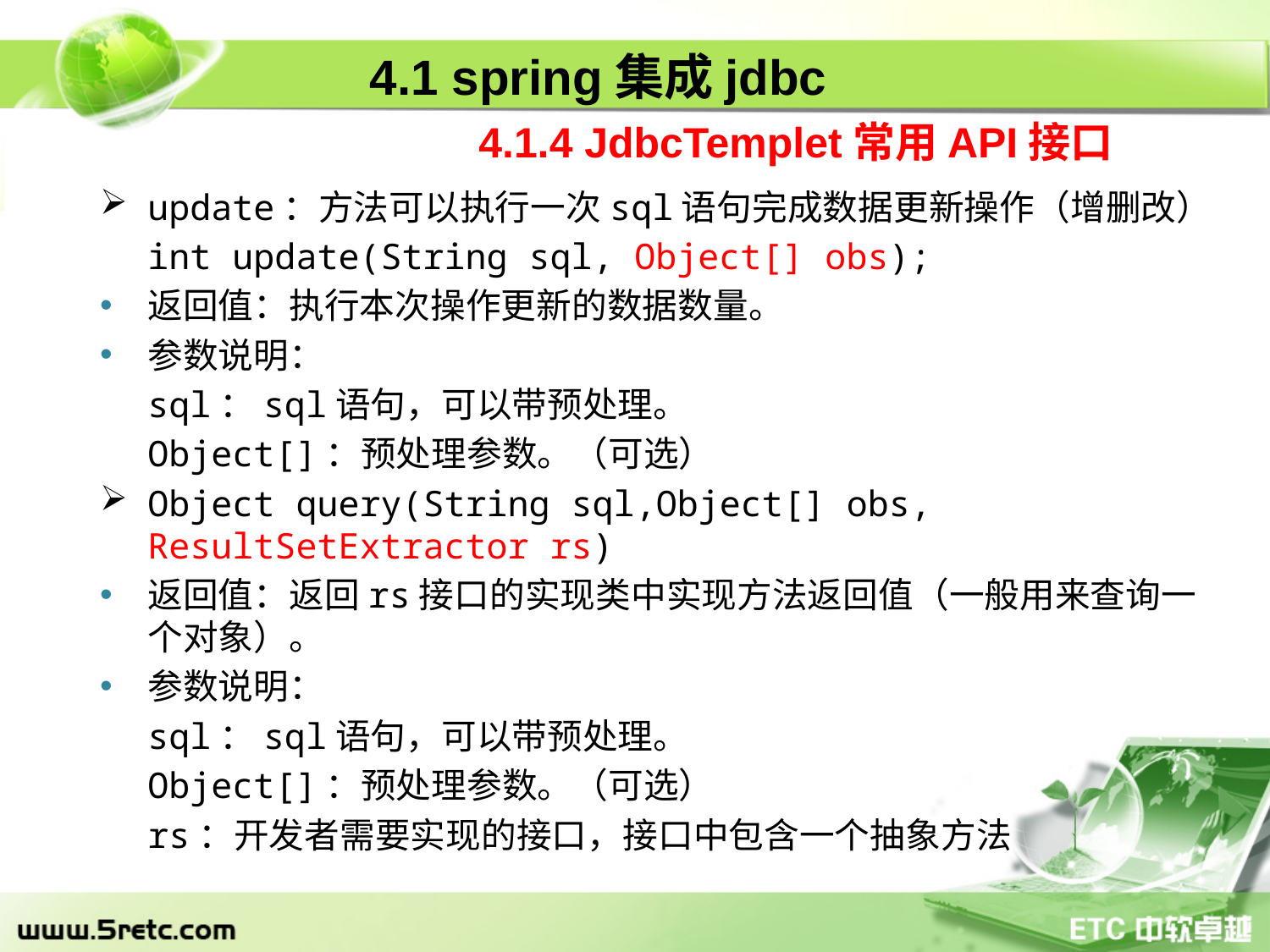

4.1 spring集成jdbc

4.1.4 JdbcTemplet常用API接口
update：方法可以执行一次sql语句完成数据更新操作（增删改）
	int update(String sql, Object[] obs);
返回值：执行本次操作更新的数据数量。
参数说明：
	sql：sql语句，可以带预处理。
	Object[]：预处理参数。（可选）
Object query(String sql,Object[] obs, ResultSetExtractor rs)
返回值：返回rs接口的实现类中实现方法返回值（一般用来查询一个对象）。
参数说明：
	sql：sql语句，可以带预处理。
	Object[]：预处理参数。（可选）
	rs：开发者需要实现的接口，接口中包含一个抽象方法